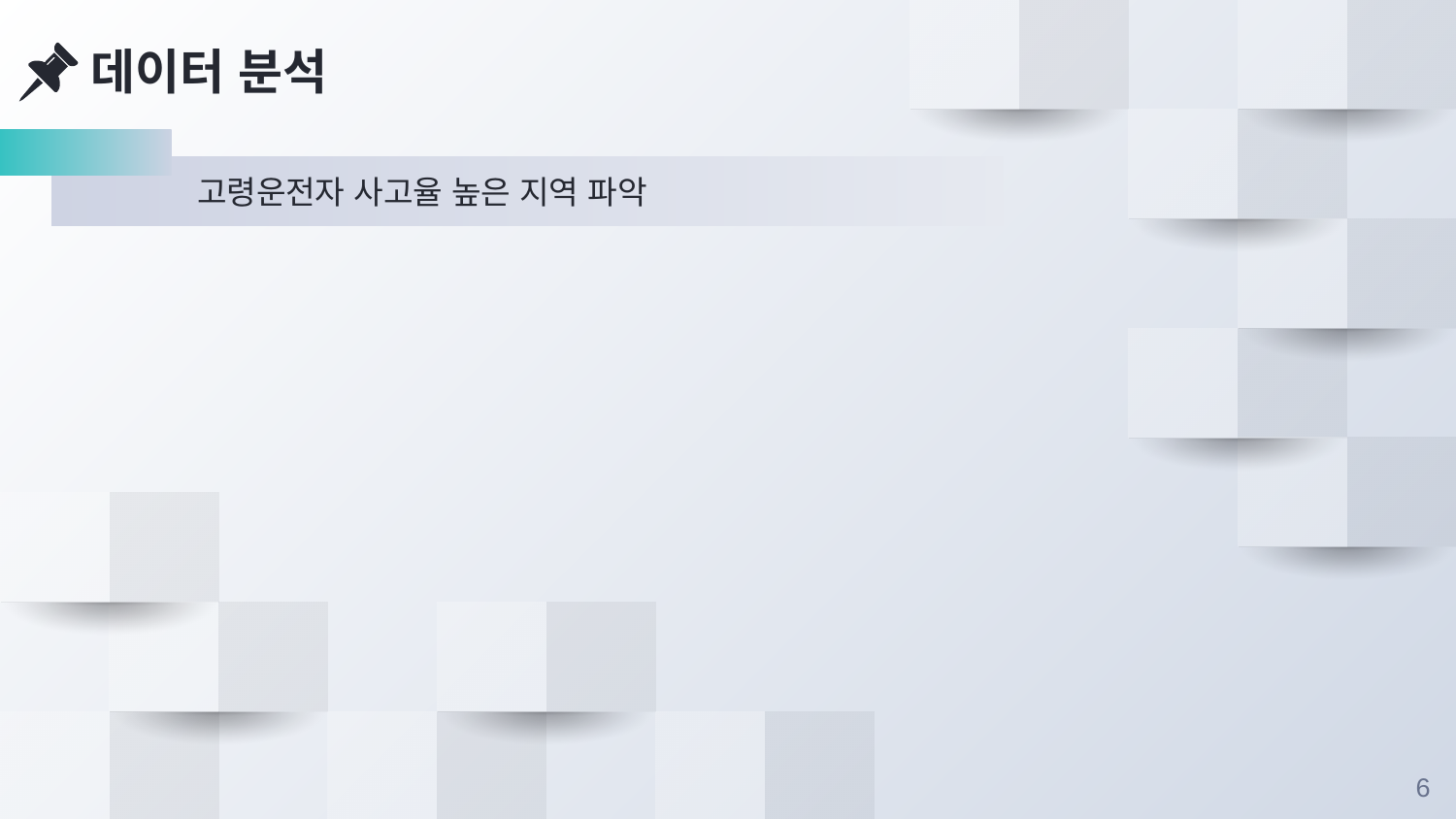

데이터 분석

	고령운전자 사고율 높은 지역 파악
6